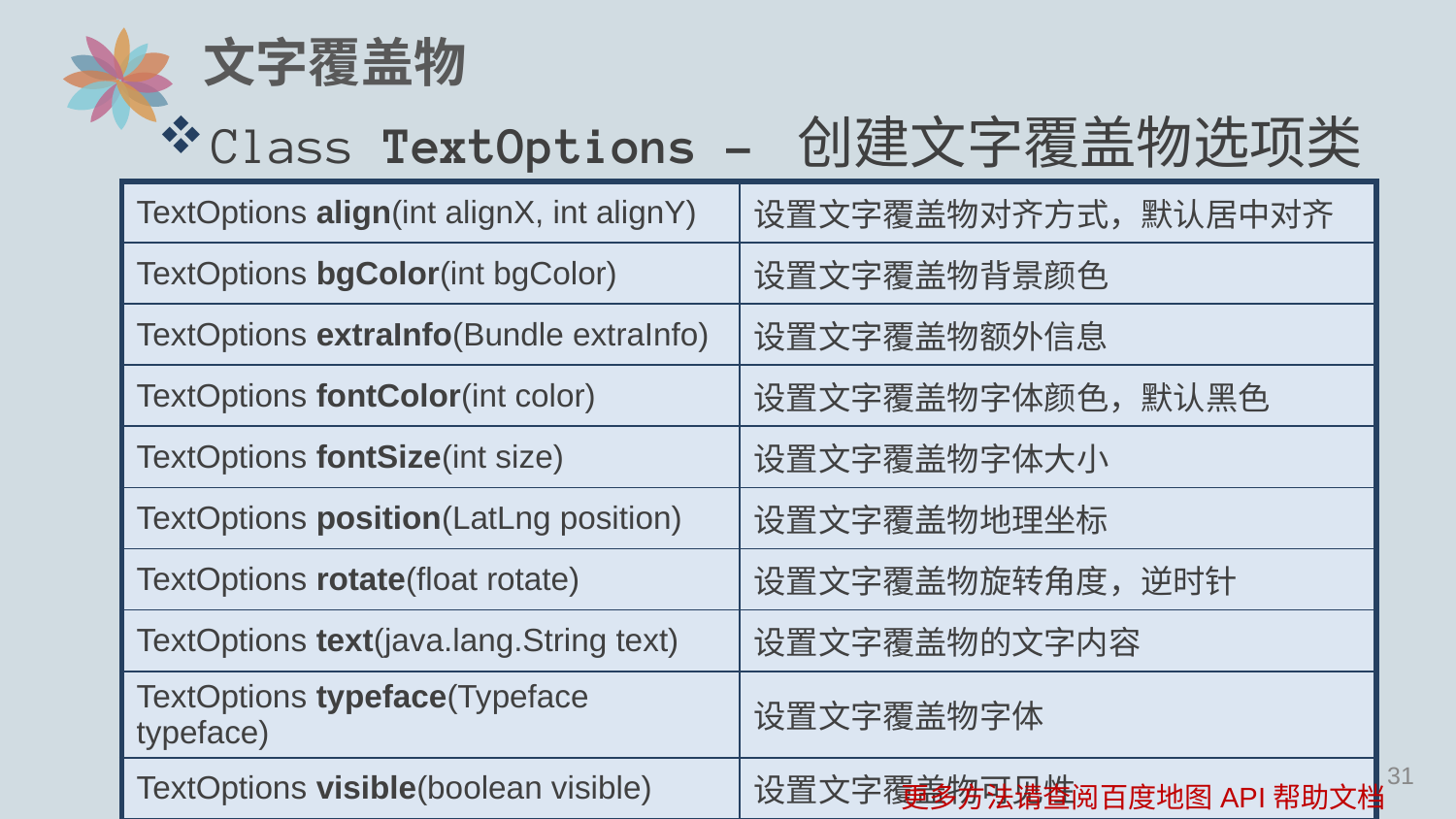

# 文字覆盖物
Class TextOptions - 创建文字覆盖物选项类
| TextOptions align(int alignX, int alignY) | 设置文字覆盖物对齐方式，默认居中对齐 |
| --- | --- |
| TextOptions bgColor(int bgColor) | 设置文字覆盖物背景颜色 |
| TextOptions extraInfo(Bundle extraInfo) | 设置文字覆盖物额外信息 |
| TextOptions fontColor(int color) | 设置文字覆盖物字体颜色，默认黑色 |
| TextOptions fontSize(int size) | 设置文字覆盖物字体大小 |
| TextOptions position(LatLng position) | 设置文字覆盖物地理坐标 |
| TextOptions rotate(float rotate) | 设置文字覆盖物旋转角度，逆时针 |
| TextOptions text(java.lang.String text) | 设置文字覆盖物的文字内容 |
| TextOptions typeface(Typeface typeface) | 设置文字覆盖物字体 |
| TextOptions visible(boolean visible) | 设置文字覆盖物可见性 |
| TextOptions zIndex(int zIndex) | 设置文字覆盖物 zIndex |
更多方法请查阅百度地图API帮助文档
31